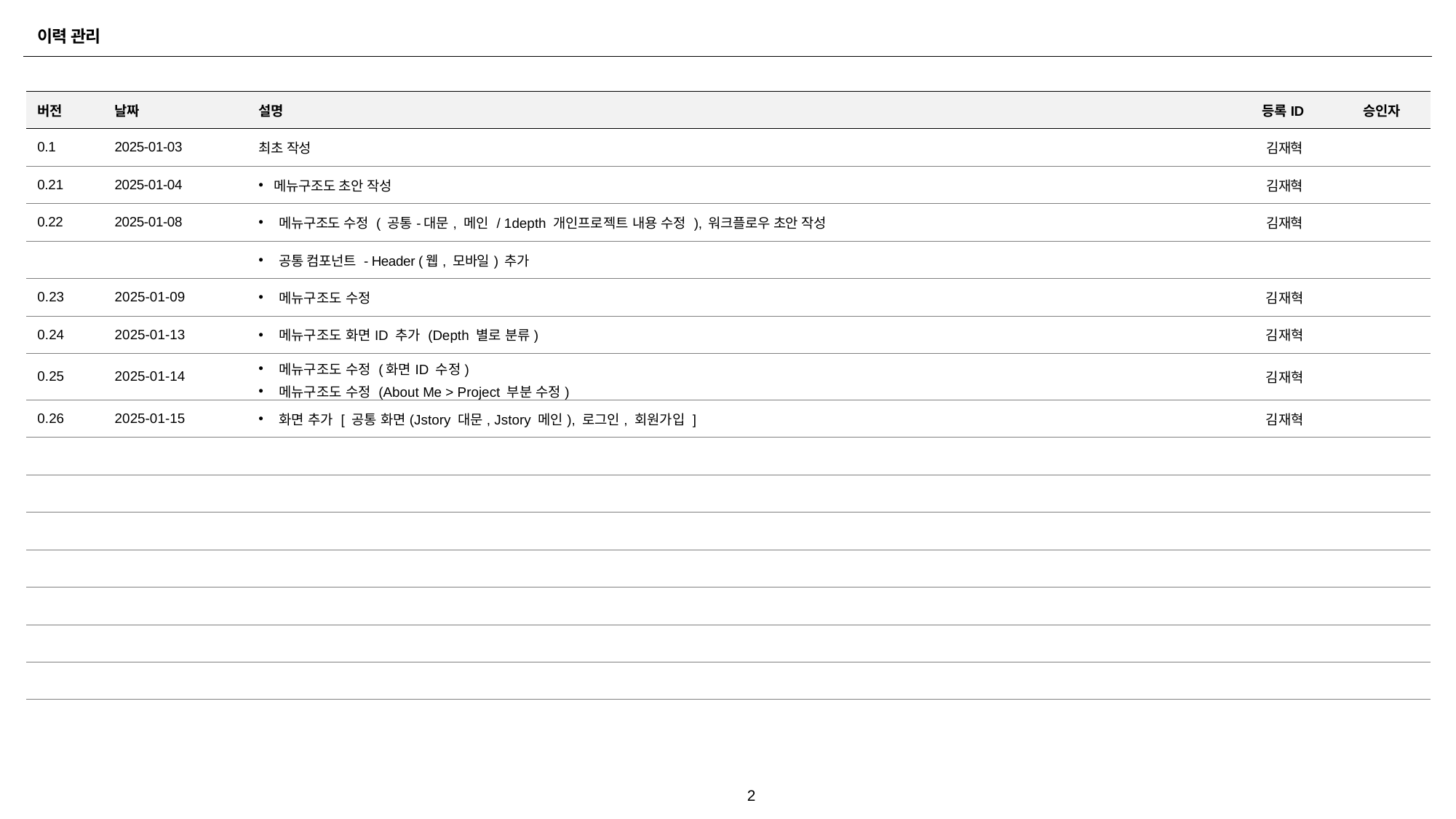

이력 관리
| 버전 | 날짜 | 설명 | 등록ID | 승인자 |
| --- | --- | --- | --- | --- |
| 0.1 | 2025-01-03 | 최초 작성 | 김재혁 |  |
| 0.21 | 2025-01-04 | 메뉴구조도 초안 작성 | 김재혁 |  |
| 0.22 | 2025-01-08 | 메뉴구조도 수정 ( 공통-대문, 메인 / 1depth 개인프로젝트 내용 수정 ), 워크플로우 초안 작성 | 김재혁 |  |
|  |  | 공통 컴포넌트 - Header (웹, 모바일) 추가 |  |  |
| 0.23 | 2025-01-09 | 메뉴구조도 수정 | 김재혁 |  |
| 0.24 | 2025-01-13 | 메뉴구조도 화면ID 추가 (Depth 별로 분류) | 김재혁 |  |
| 0.25 | 2025-01-14 | 메뉴구조도 수정 (화면ID 수정) 메뉴구조도 수정 (About Me > Project 부분 수정) | 김재혁 |  |
| 0.26 | 2025-01-15 | 화면 추가 [ 공통 화면(Jstory 대문, Jstory 메인), 로그인, 회원가입 ] | 김재혁 |  |
|  |  |  |  |  |
|  |  |  |  |  |
|  |  |  |  |  |
|  |  |  |  |  |
|  |  |  |  |  |
|  |  |  |  |  |
|  |  |  |  |  |